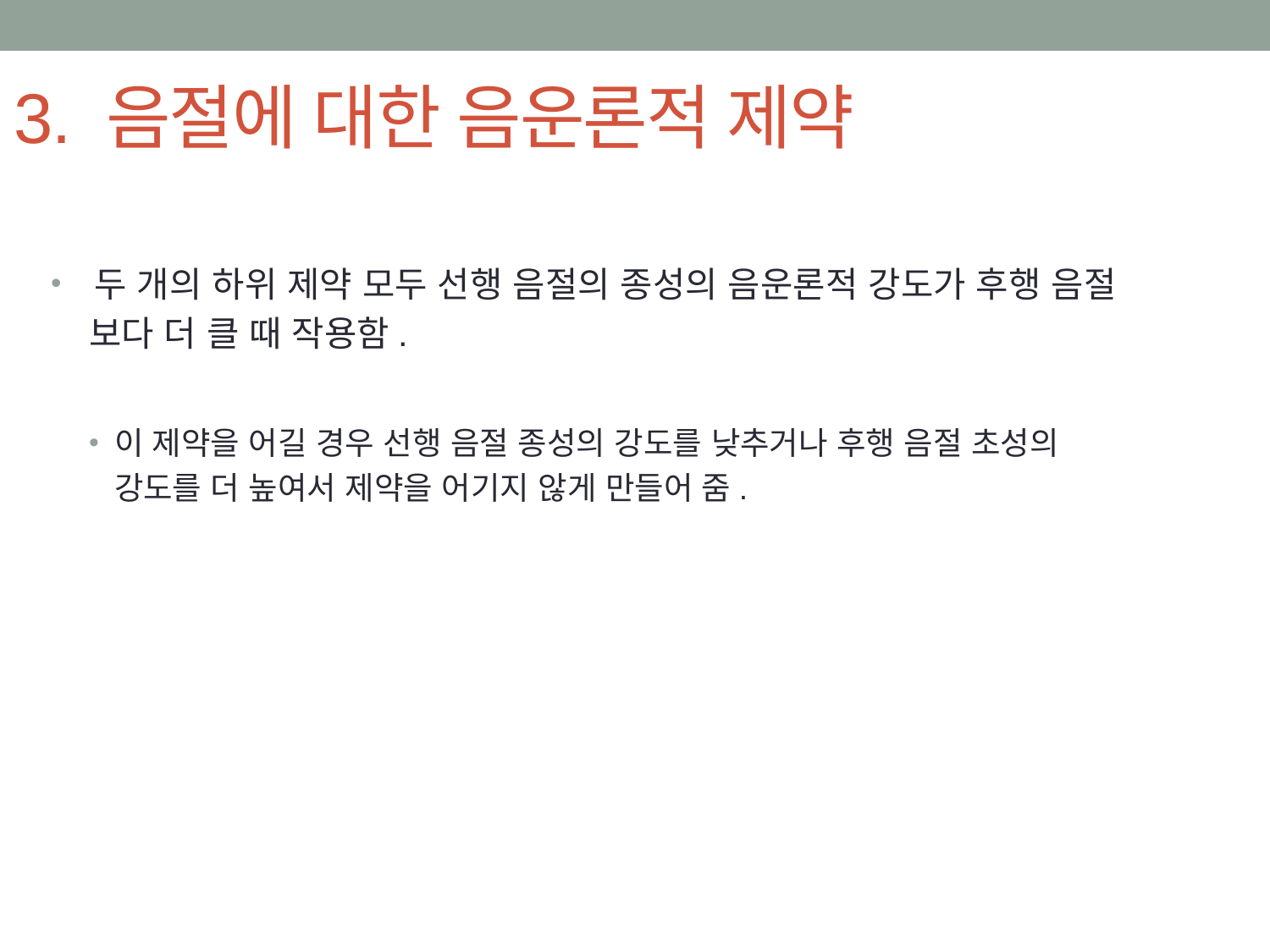

# 3. 음절에 대한 음운론적 제약

 두 개의 하위 제약 모두 선행 음절의 종성의 음운론적 강도가 후행 음절
   보다 더 클 때 작용함.

이 제약을 어길 경우 선행 음절 종성의 강도를 낮추거나 후행 음절 초성의
  강도를 더 높여서 제약을 어기지 않게 만들어 줌.